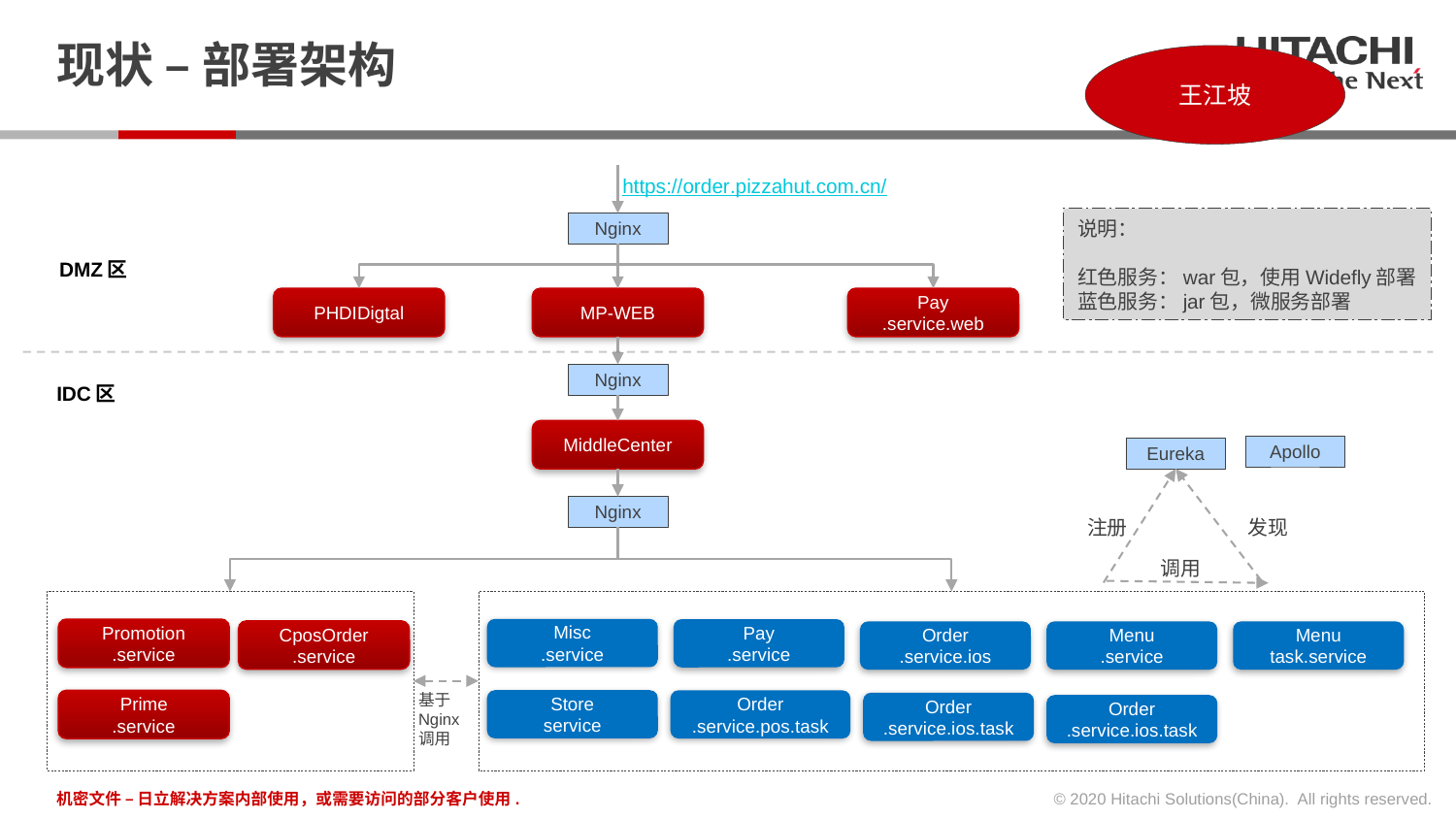

# 现状 – 部署架构
王江坡
https://order.pizzahut.com.cn/
说明：

红色服务：war包，使用Widefly部署
蓝色服务：jar包，微服务部署
Nginx
DMZ区
Pay
.service.web
MP-WEB
PHDIDigtal
Nginx
IDC区
MiddleCenter
Apollo
Eureka
Nginx
注册
发现
调用

Misc
.service
Promotion
.service
Pay
.service
CposOrder
.service
Order
.service.ios
Menu
.service
Menu
task.service
基于
Nginx
调用
Store
service
Prime
.service
Order
.service.pos.task
Order
.service.ios.task
Order
.service.ios.task